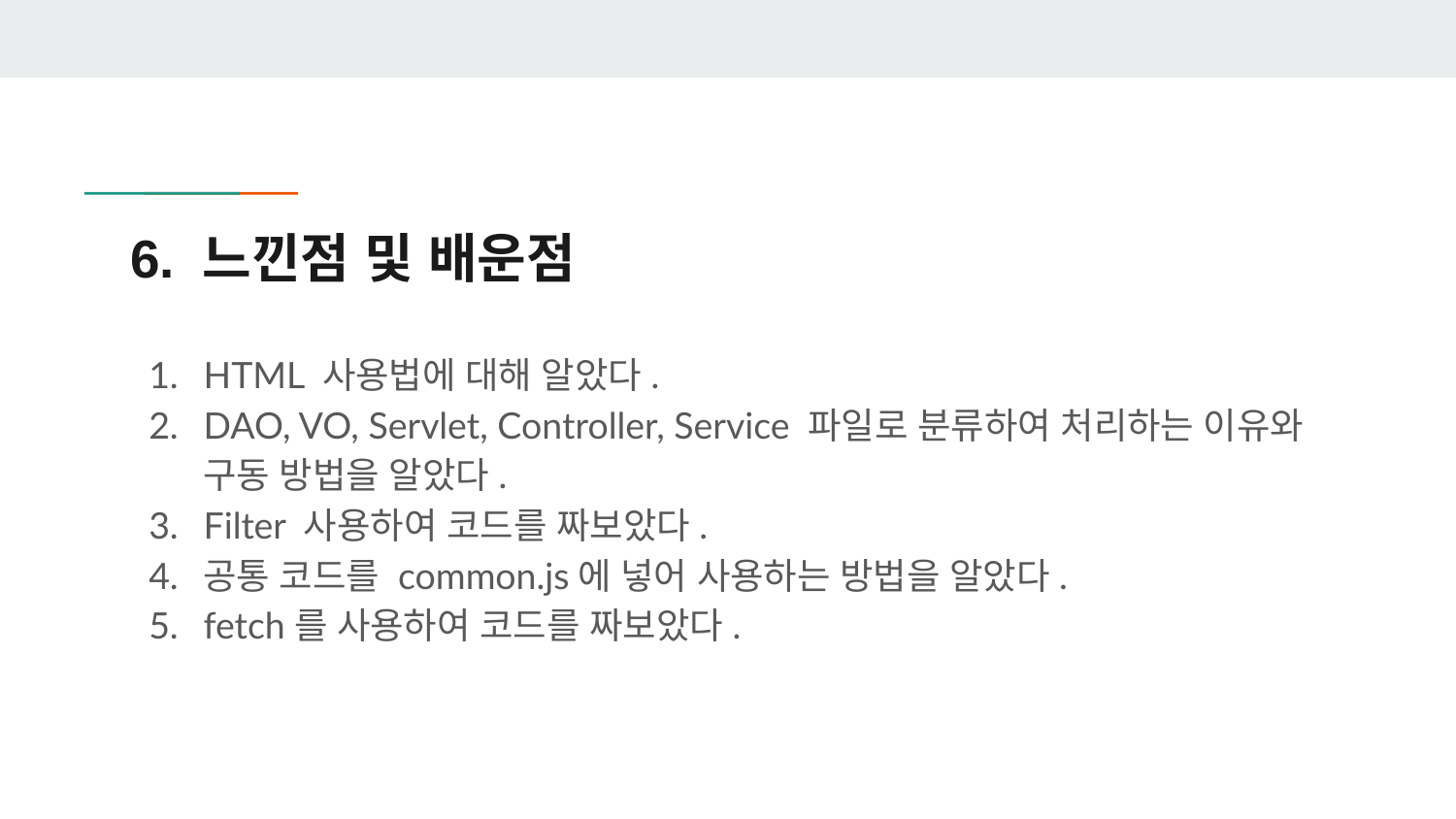

# 6. 느낀점 및 배운점
HTML 사용법에 대해 알았다.
DAO, VO, Servlet, Controller, Service 파일로 분류하여 처리하는 이유와 구동 방법을 알았다.
Filter 사용하여 코드를 짜보았다.
공통 코드를 common.js에 넣어 사용하는 방법을 알았다.
fetch를 사용하여 코드를 짜보았다.